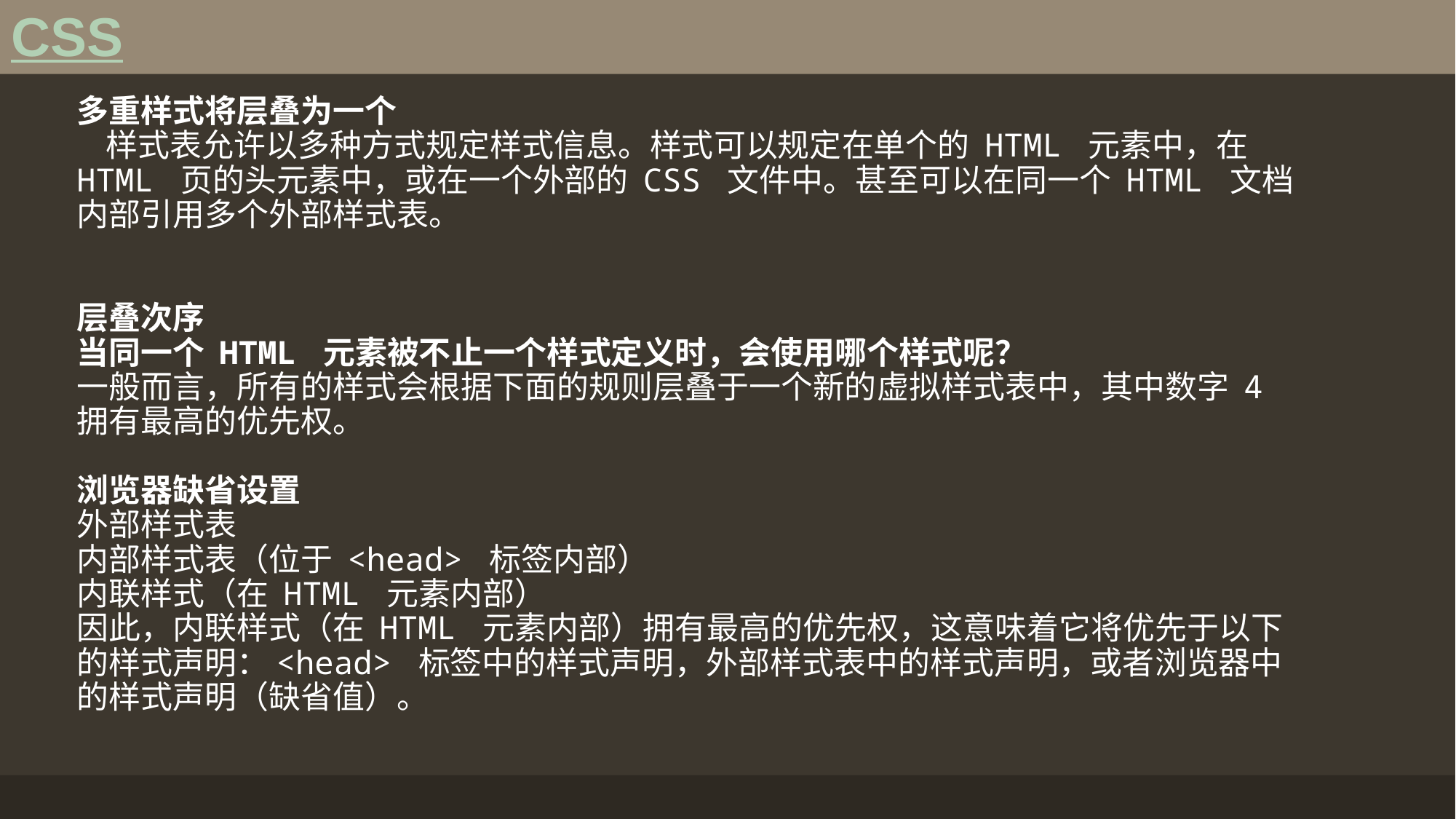

CSS
# 多重样式将层叠为一个 样式表允许以多种方式规定样式信息。样式可以规定在单个的 HTML 元素中，在 HTML 页的头元素中，或在一个外部的 CSS 文件中。甚至可以在同一个 HTML 文档内部引用多个外部样式表。 层叠次序 当同一个 HTML 元素被不止一个样式定义时，会使用哪个样式呢？ 一般而言，所有的样式会根据下面的规则层叠于一个新的虚拟样式表中，其中数字 4 拥有最高的优先权。 浏览器缺省设置 外部样式表 内部样式表（位于 <head> 标签内部） 内联样式（在 HTML 元素内部） 因此，内联样式（在 HTML 元素内部）拥有最高的优先权，这意味着它将优先于以下的样式声明：<head> 标签中的样式声明，外部样式表中的样式声明，或者浏览器中的样式声明（缺省值）。